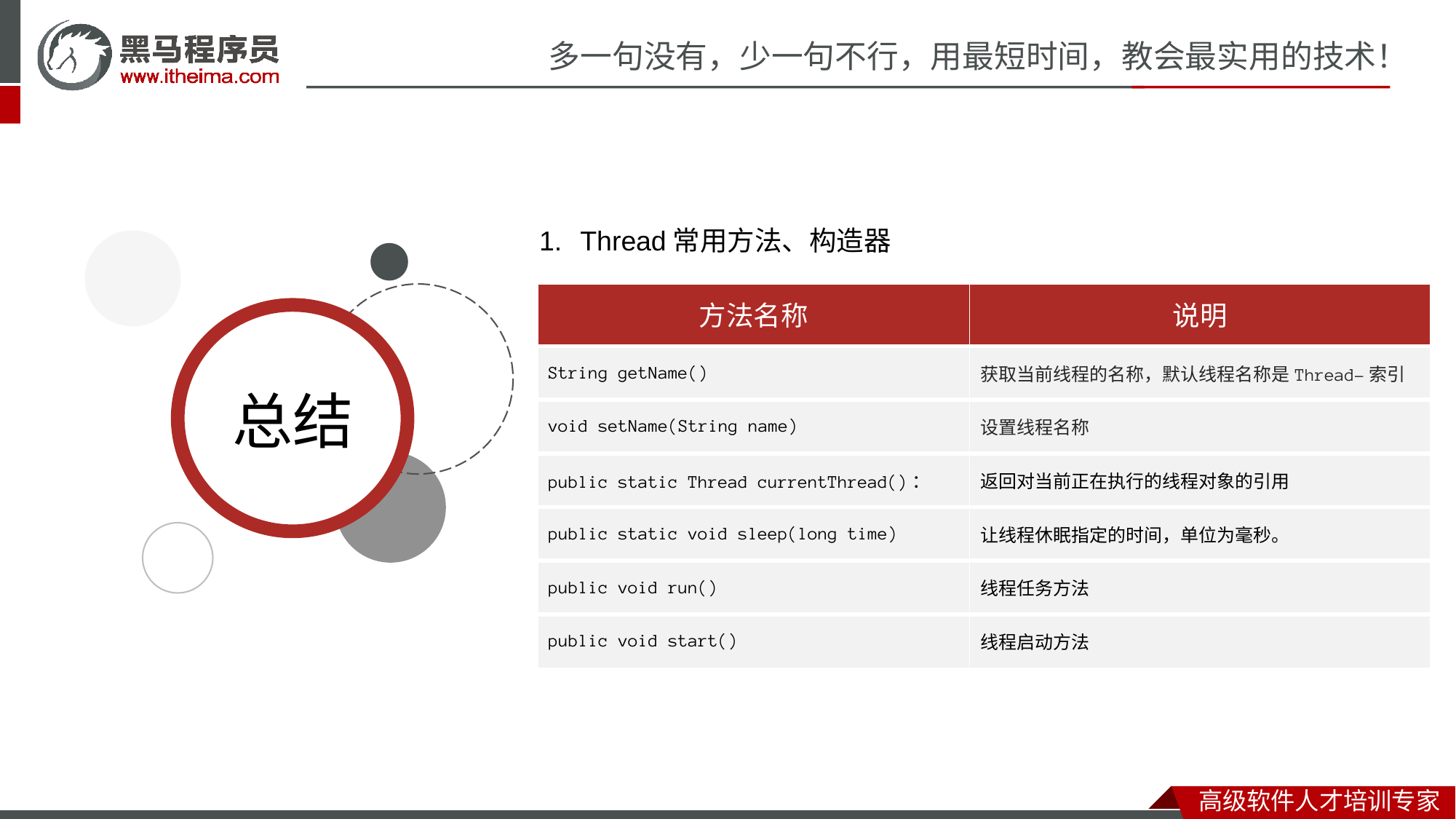

Thread常用方法、构造器
| 方法名称 | 说明 |
| --- | --- |
| String getName​() | 获取当前线程的名称，默认线程名称是Thread-索引 |
| void setName​(String name) | 设置线程名称 |
| public static Thread currentThread()： | 返回对当前正在执行的线程对象的引用 |
| public static void sleep(long time) | 让线程休眠指定的时间，单位为毫秒。 |
| public void run() | 线程任务方法 |
| public void start() | 线程启动方法 |